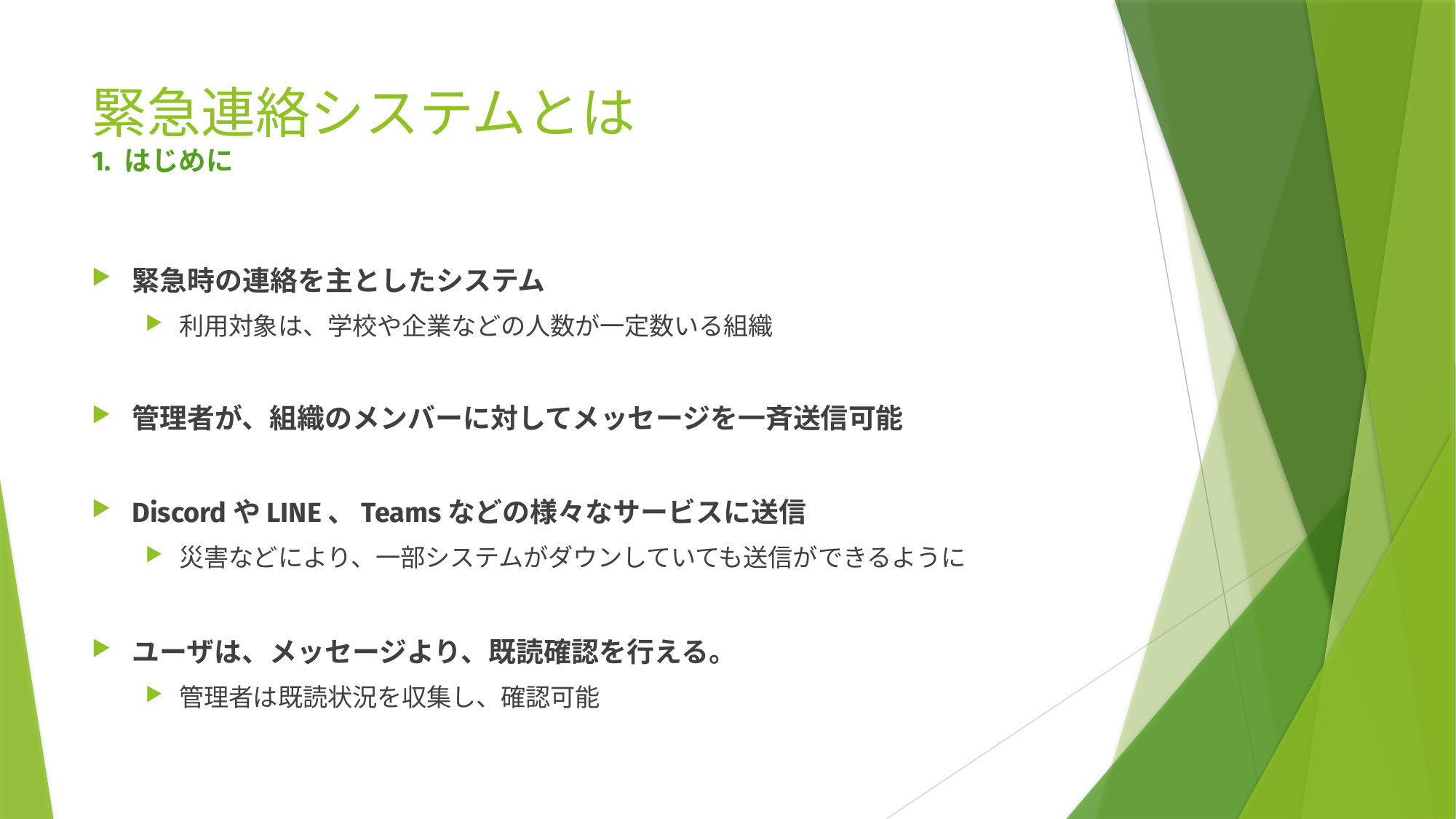

# 緊急連絡システムとは 1. はじめに
緊急時の連絡を主としたシステム
利用対象は、学校や企業などの人数が一定数いる組織

管理者が、組織のメンバーに対してメッセージを一斉送信可能

DiscordやLINE、Teamsなどの様々なサービスに送信
災害などにより、一部システムがダウンしていても送信ができるように

ユーザは、メッセージより、既読確認を行える。
管理者は既読状況を収集し、確認可能